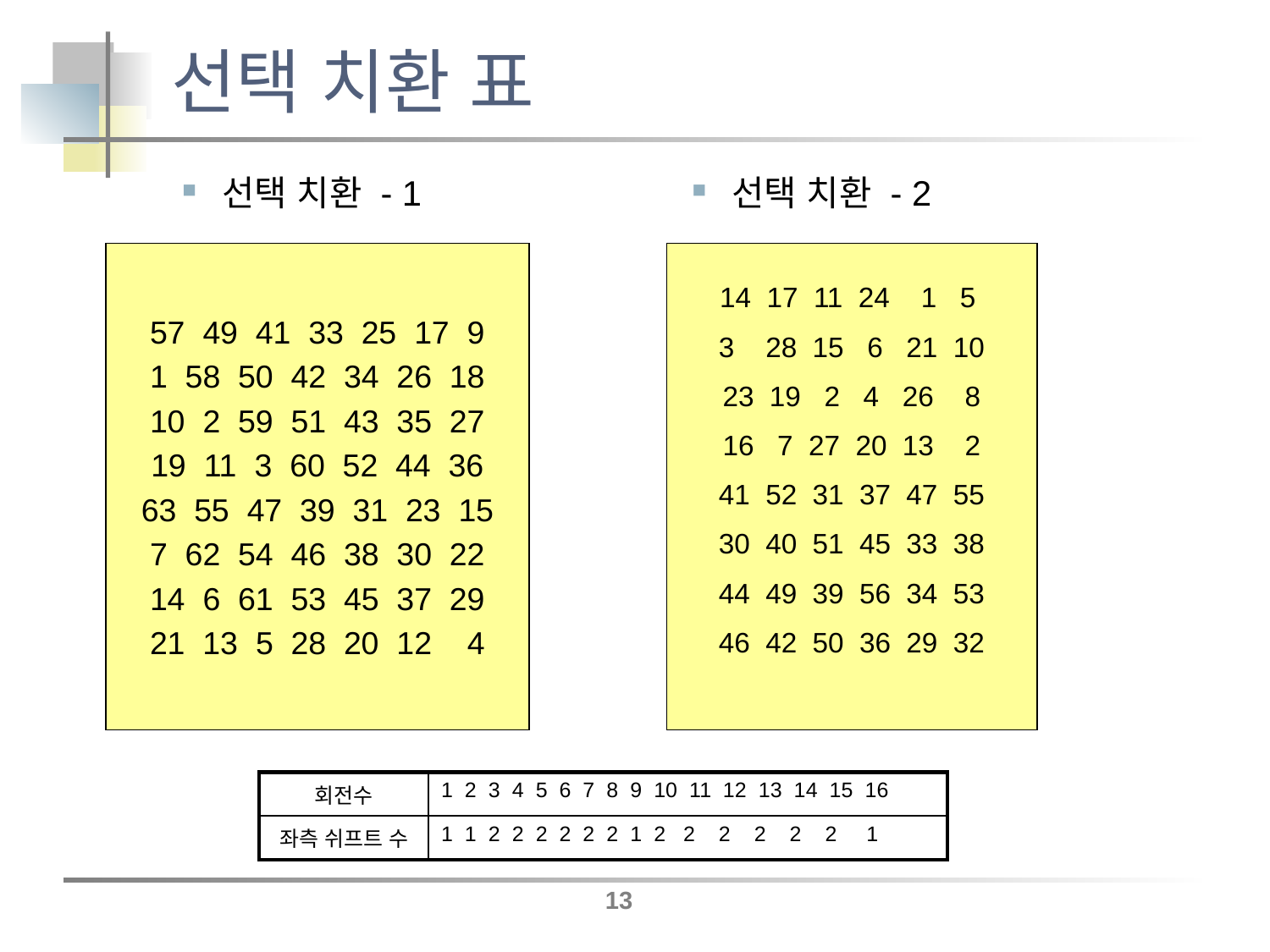

# 선택 치환 표
선택 치환 - 1
선택 치환 - 2
57  49  41  33  25  17  9
1  58  50  42  34  26  18
10  2  59  51  43  35  27
19  11  3  60  52  44  36
63  55  47  39  31  23  15
7  62  54  46  38  30  22
14  6  61  53  45  37  29
21  13  5  28  20  12    4
14  17  11  24    1   5
3    28  15   6   21  10
23  19   2   4   26    8
16   7  27  20  13    2
41  52  31  37  47  55
30  40  51  45  33  38
44  49  39  56  34  53
46  42  50  36  29  32

| 회전수 | 1 2 3 4 5 6 7 8 9 10 11 12 13 14 15 16 |
| --- | --- |
| 좌측 쉬프트 수 | 1 1 2 2 2 2 2 2 1 2 2 2 2 2 2 1 |
13